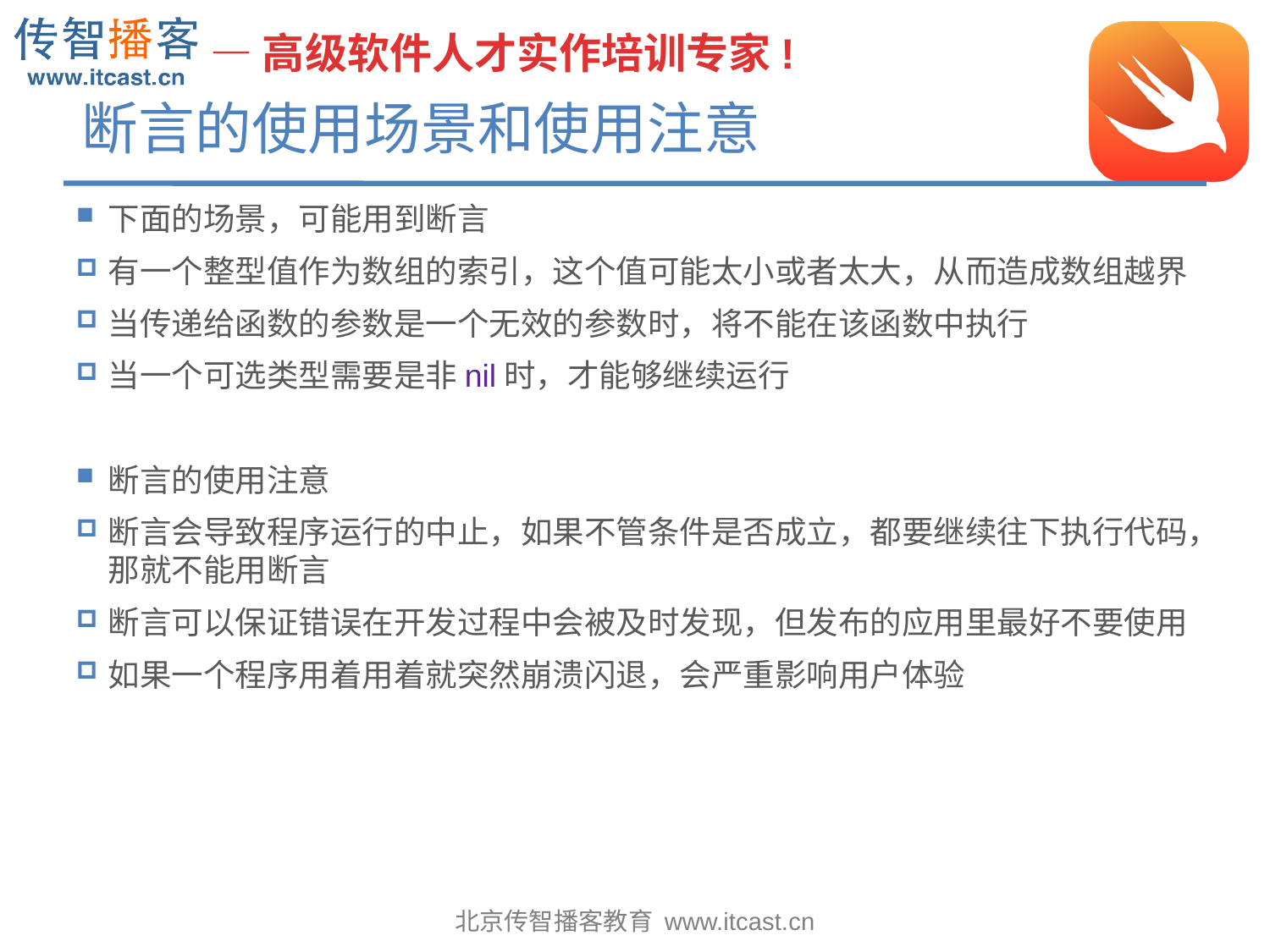

# 断言的使用场景和使用注意
下面的场景，可能用到断言
有一个整型值作为数组的索引，这个值可能太小或者太大，从而造成数组越界
当传递给函数的参数是一个无效的参数时，将不能在该函数中执行
当一个可选类型需要是非nil时，才能够继续运行

断言的使用注意
断言会导致程序运行的中止，如果不管条件是否成立，都要继续往下执行代码，那就不能用断言
断言可以保证错误在开发过程中会被及时发现，但发布的应用里最好不要使用
如果一个程序用着用着就突然崩溃闪退，会严重影响用户体验